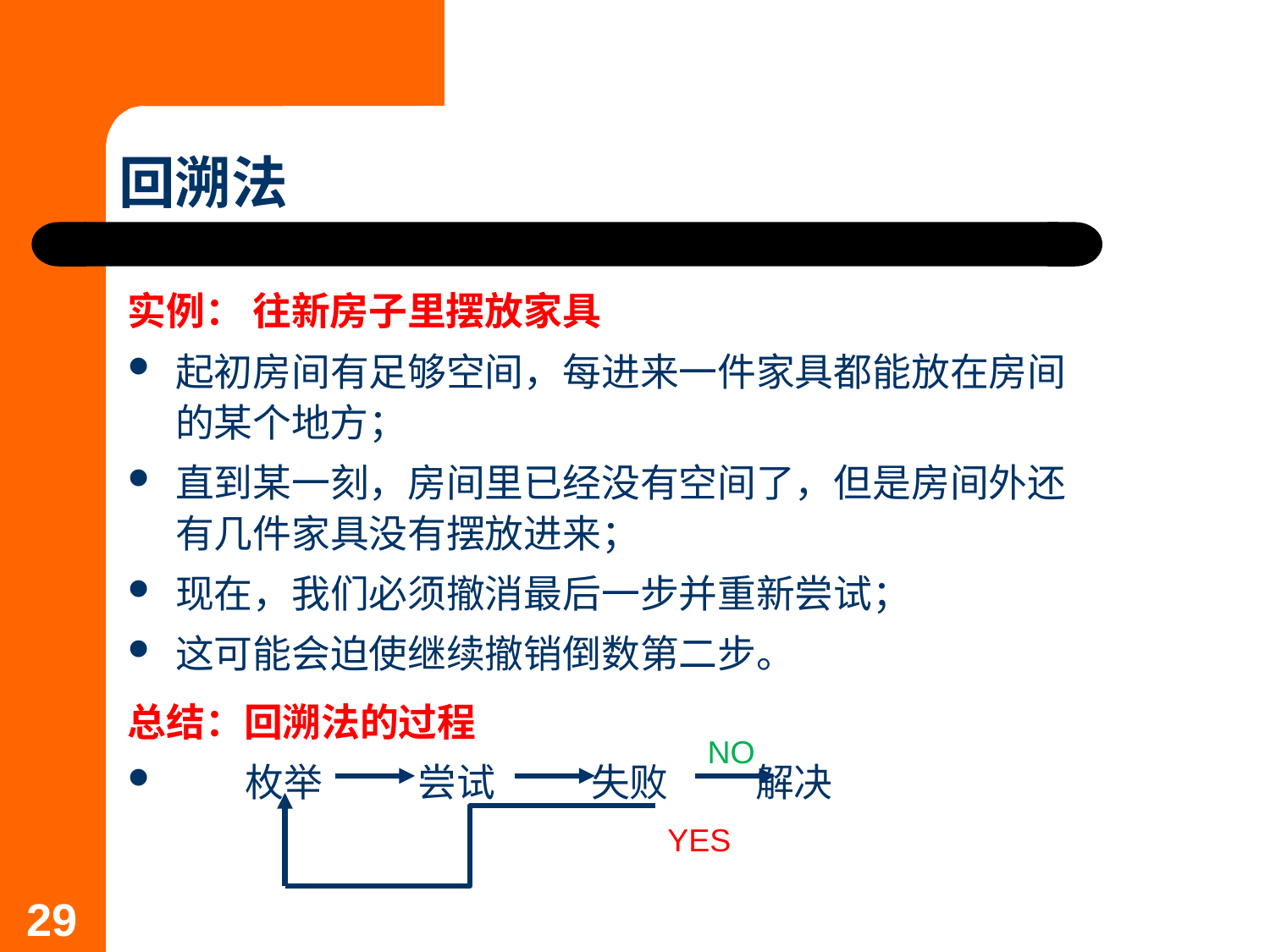

# 回溯法
实例： 往新房子里摆放家具
起初房间有足够空间，每进来一件家具都能放在房间的某个地方；
直到某一刻，房间里已经没有空间了，但是房间外还有几件家具没有摆放进来；
现在，我们必须撤消最后一步并重新尝试；
这可能会迫使继续撤销倒数第二步。
总结：回溯法的过程
       枚举           尝试           失败          解决
NO
YES
29